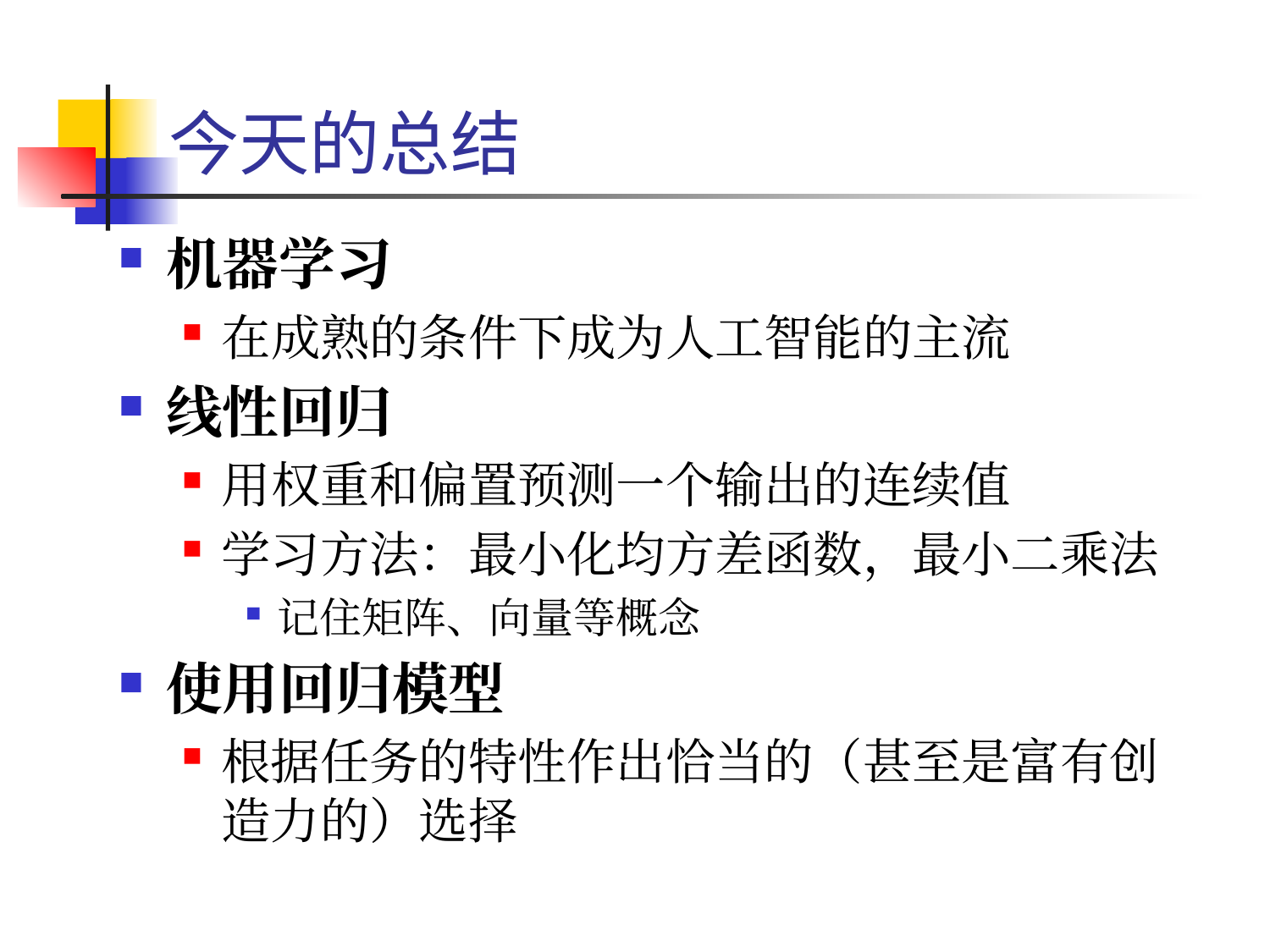

# 今天的总结
机器学习
在成熟的条件下成为人工智能的主流
线性回归
用权重和偏置预测一个输出的连续值
学习方法：最小化均方差函数，最小二乘法
记住矩阵、向量等概念
使用回归模型
根据任务的特性作出恰当的（甚至是富有创造力的）选择